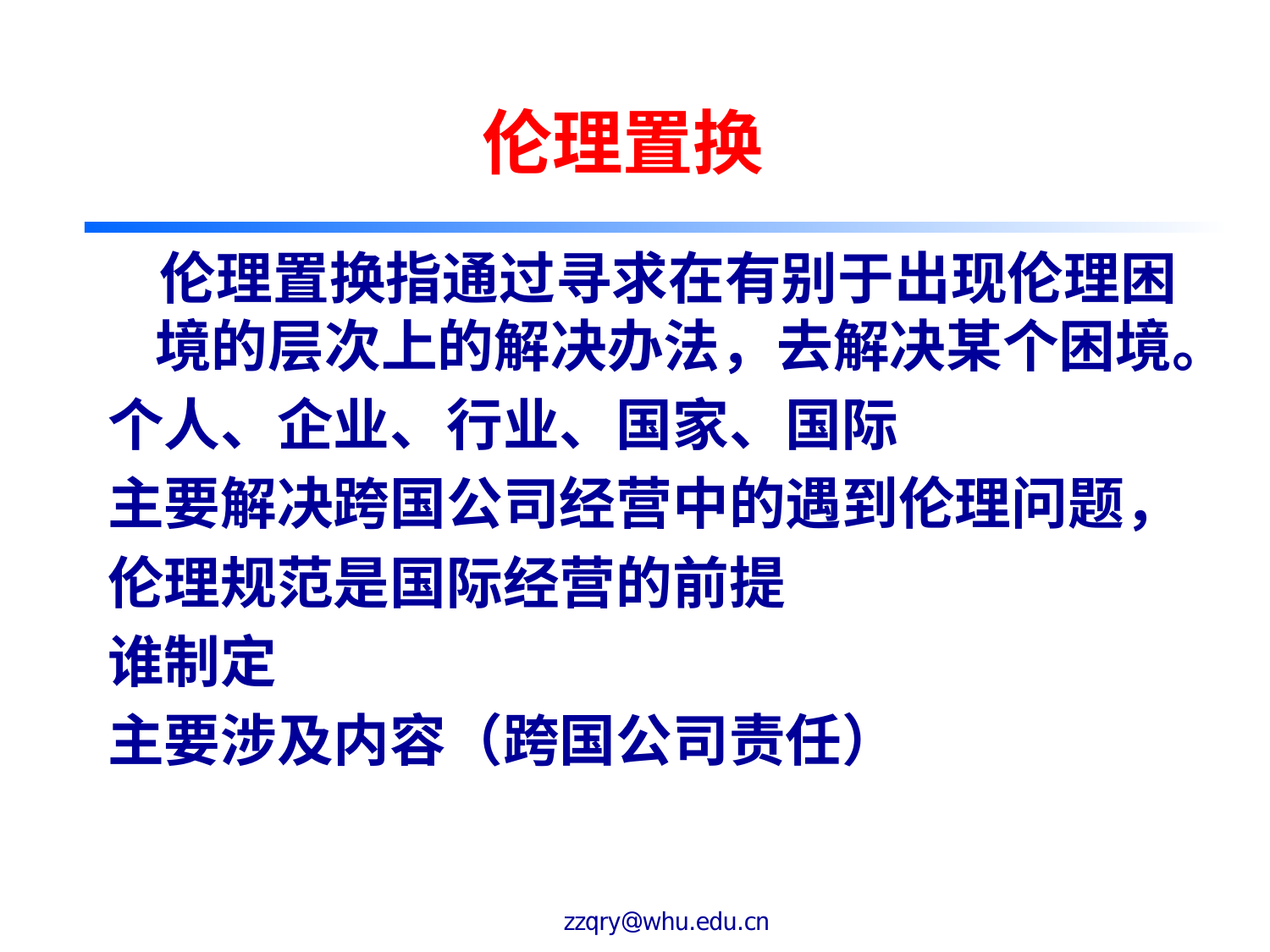

# 伦理置换
   伦理置换指通过寻求在有别于出现伦理困境的层次上的解决办法，去解决某个困境。
个人、企业、行业、国家、国际
主要解决跨国公司经营中的遇到伦理问题，
伦理规范是国际经营的前提
谁制定
主要涉及内容（跨国公司责任）

zzqry@whu.edu.cn